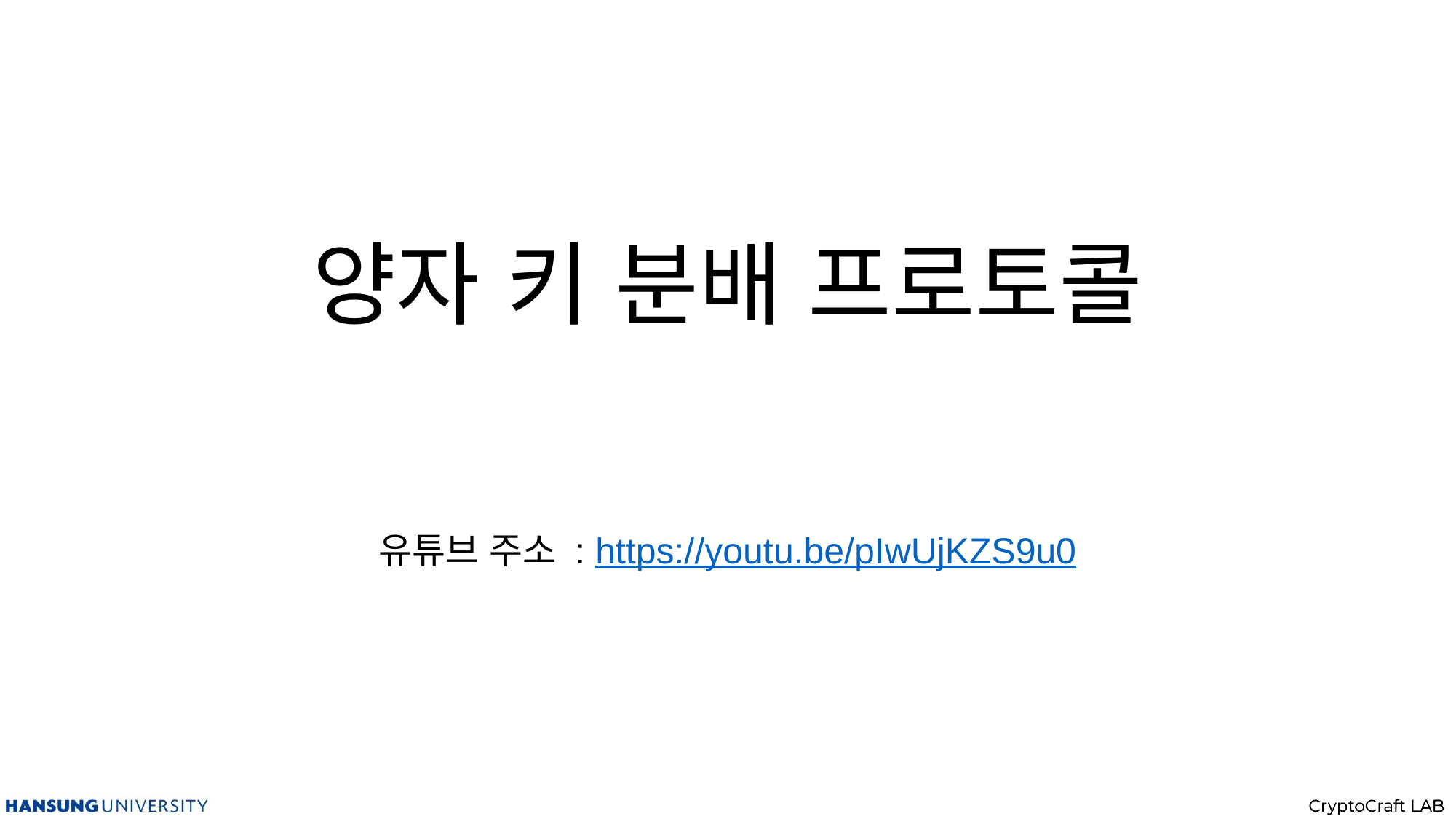

# 양자 키 분배 프로토콜
유튜브 주소 : https://youtu.be/pIwUjKZS9u0